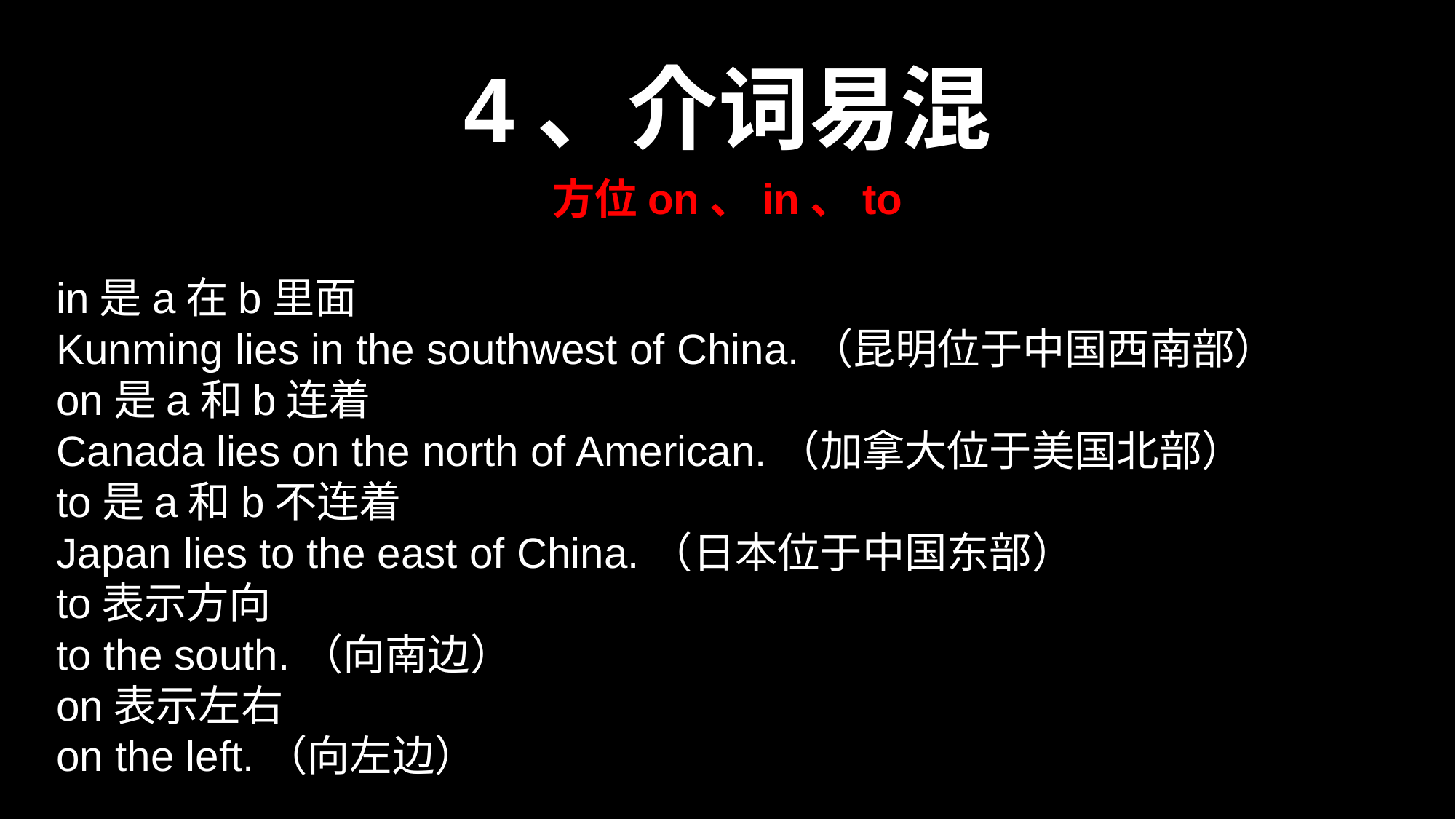

4、介词易混
方位on、in、to
in是a在b里面
Kunming lies in the southwest of China.（昆明位于中国西南部）
on是a和b连着
Canada lies on the north of American.（加拿大位于美国北部）
to是a和b不连着
Japan lies to the east of China.（日本位于中国东部）
to表示方向
to the south.（向南边）
on表示左右
on the left.（向左边）